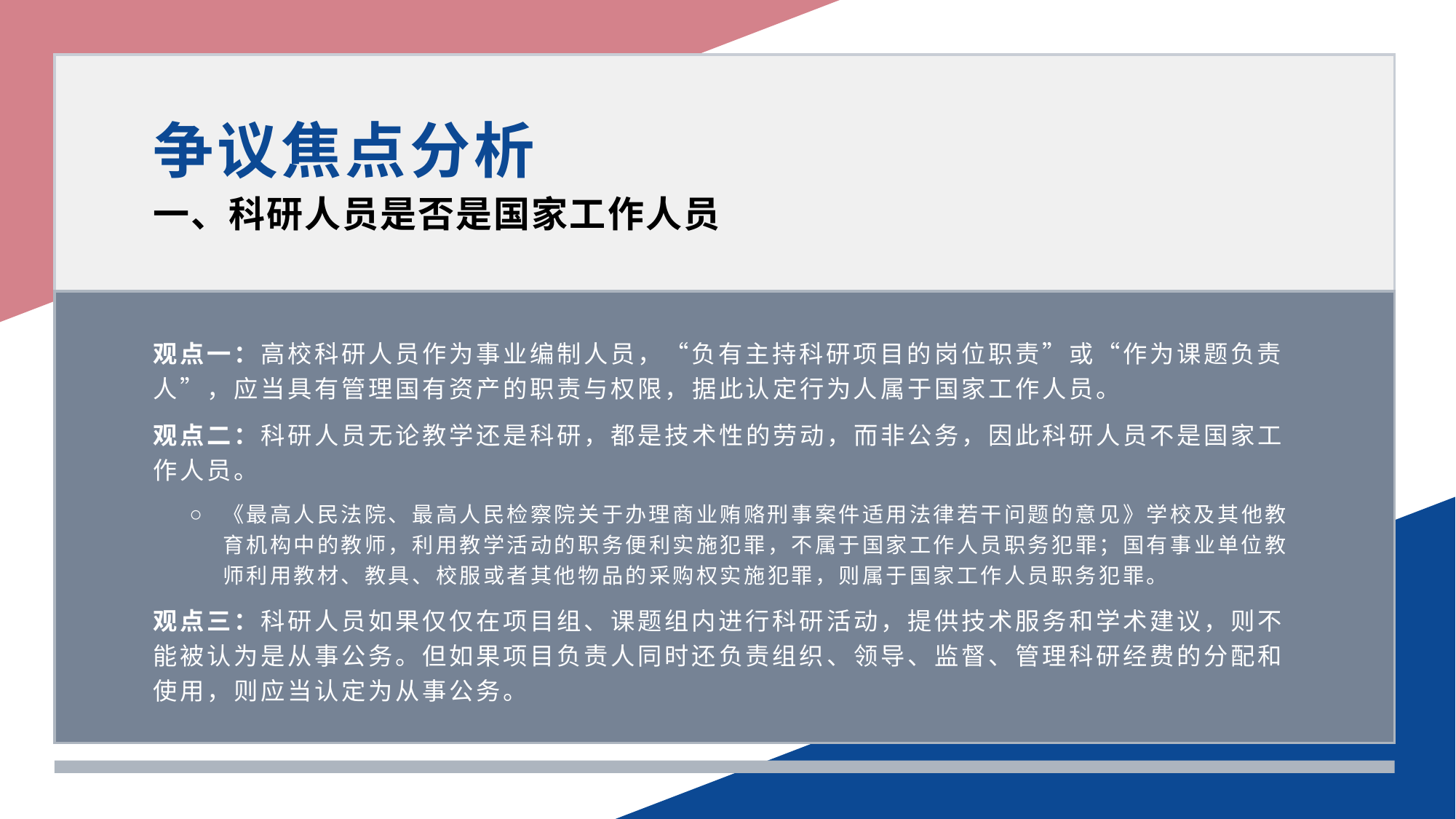

争议焦点分析
一、科研人员是否是国家工作人员

观点一：高校科研人员作为事业编制人员，“负有主持科研项目的岗位职责”或“作为课题负责人”，应当具有管理国有资产的职责与权限，据此认定行为人属于国家工作人员。
观点二：科研人员无论教学还是科研，都是技术性的劳动，而非公务，因此科研人员不是国家工作人员。
《最高人民法院、最高人民检察院关于办理商业贿赂刑事案件适用法律若干问题的意见》学校及其他教育机构中的教师，利用教学活动的职务便利实施犯罪，不属于国家工作人员职务犯罪；国有事业单位教师利用教材、教具、校服或者其他物品的采购权实施犯罪，则属于国家工作人员职务犯罪。
观点三：科研人员如果仅仅在项目组、课题组内进行科研活动，提供技术服务和学术建议，则不能被认为是从事公务。但如果项目负责人同时还负责组织、领导、监督、管理科研经费的分配和使用，则应当认定为从事公务。